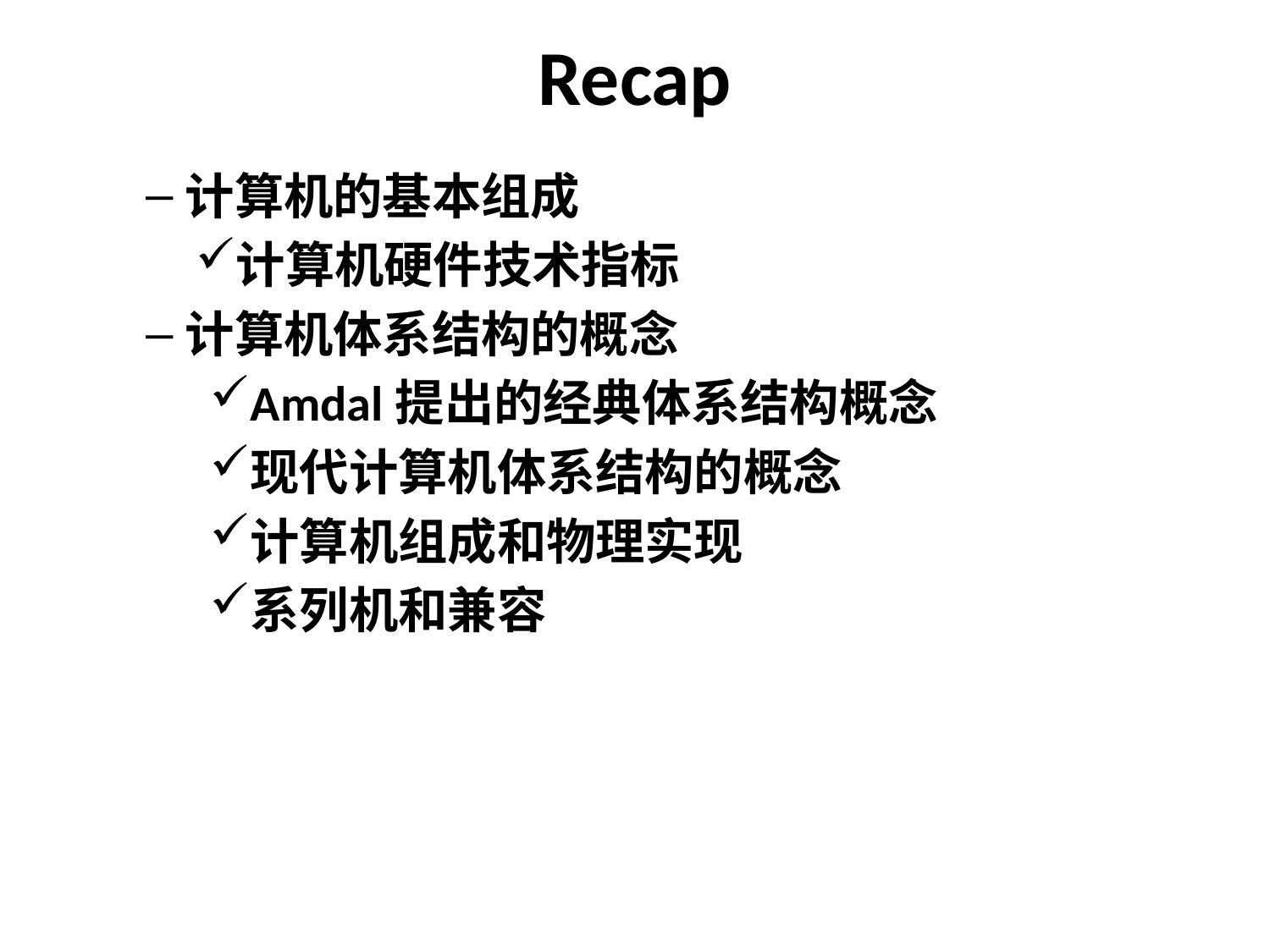

# Recap
计算机的基本组成
计算机硬件技术指标
计算机体系结构的概念
Amdal提出的经典体系结构概念
现代计算机体系结构的概念
计算机组成和物理实现
系列机和兼容